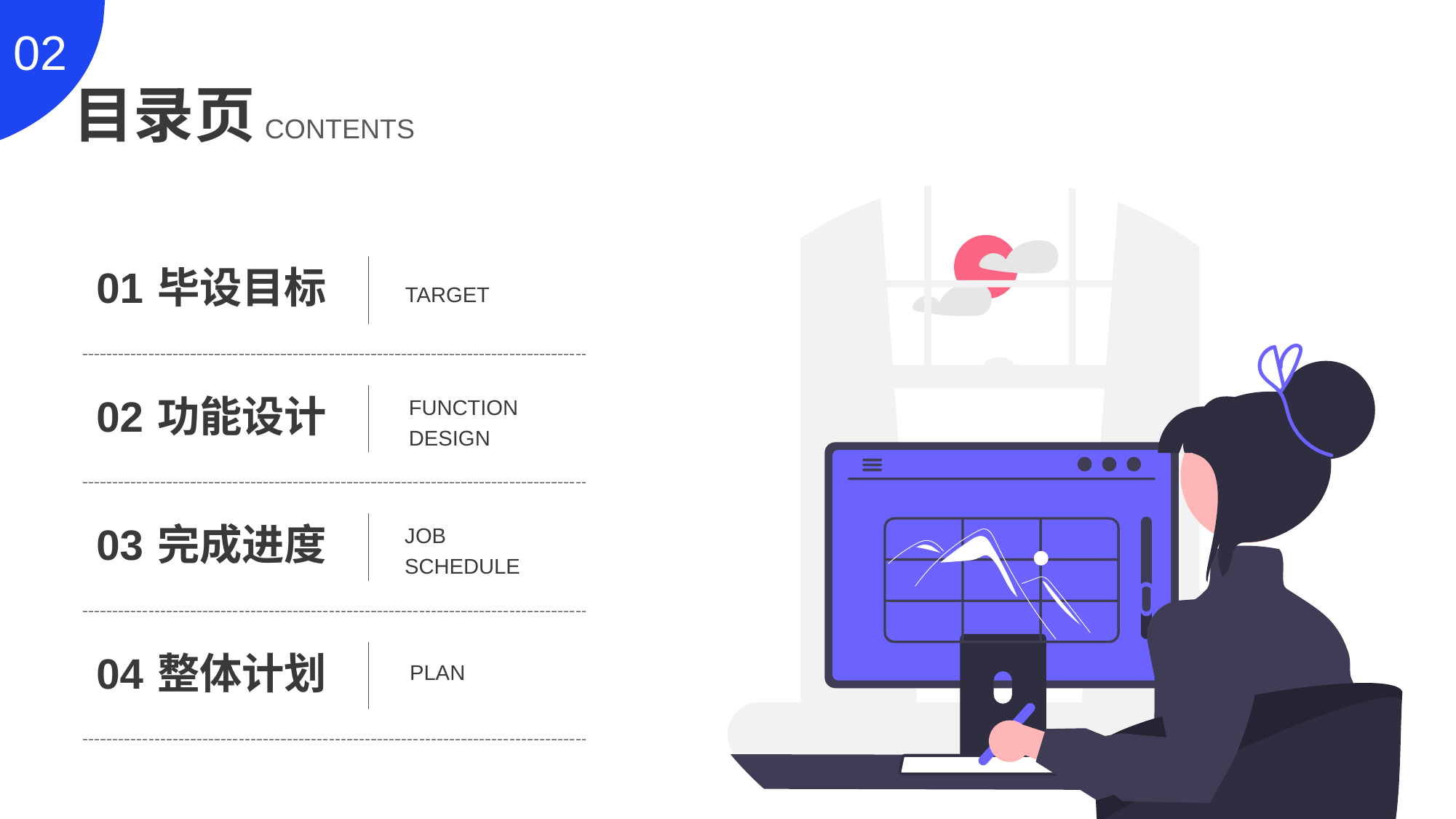

02
目录页

CONTENTS

01
毕设目标
TARGET

FUNCTION
DESIGN
02
功能设计

JOB
SCHEDULE
03
完成进度

04
整体计划
PLAN